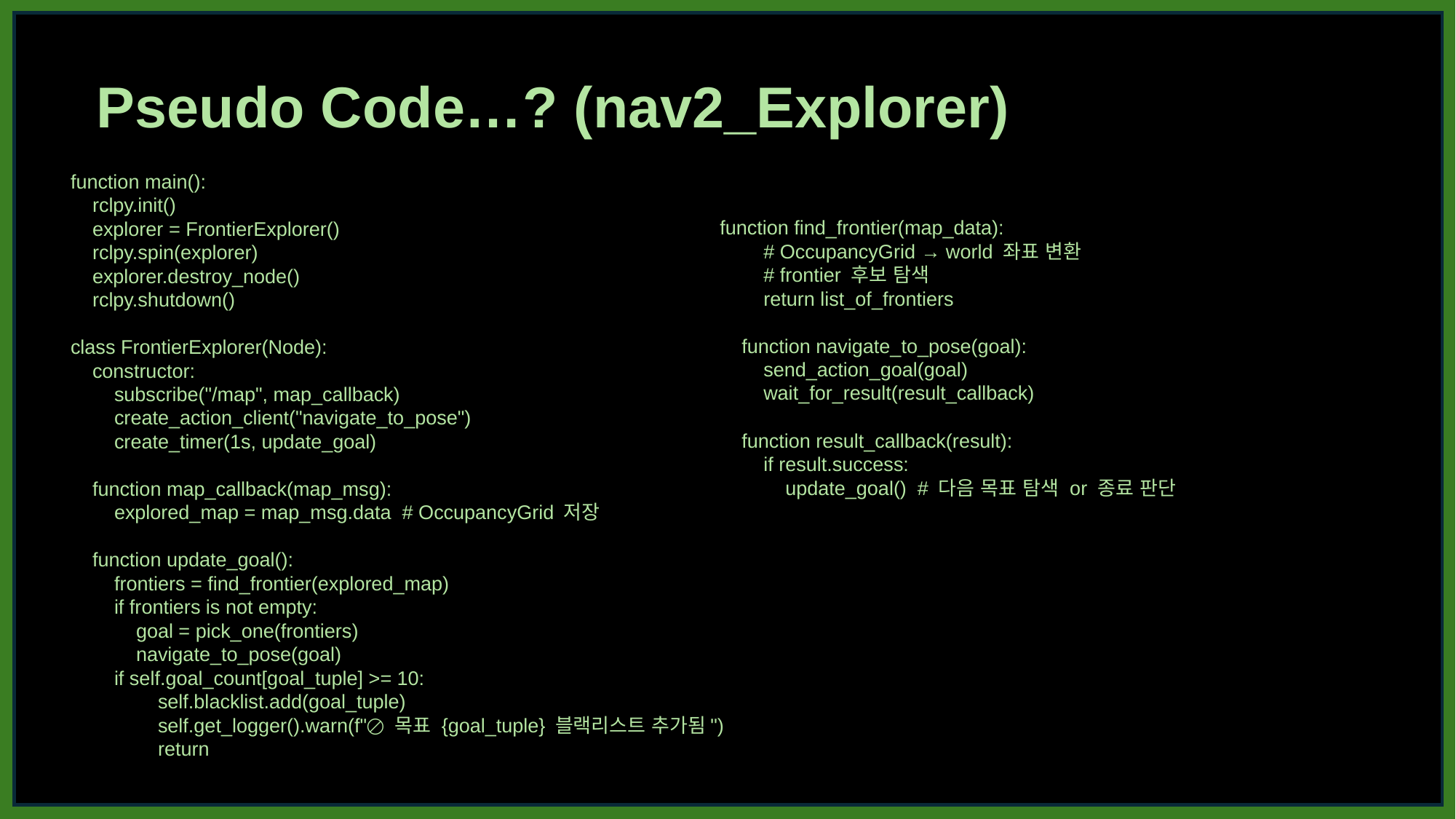

Pseudo Code…? (nav2_Explorer)

function main():
    rclpy.init()
    explorer = FrontierExplorer()
    rclpy.spin(explorer)
    explorer.destroy_node()
    rclpy.shutdown()

class FrontierExplorer(Node):
    constructor:
        subscribe("/map", map_callback)
        create_action_client("navigate_to_pose")
        create_timer(1s, update_goal)

    function map_callback(map_msg):
        explored_map = map_msg.data  # OccupancyGrid 저장

    function update_goal():
        frontiers = find_frontier(explored_map)
        if frontiers is not empty:
            goal = pick_one(frontiers)
            navigate_to_pose(goal)
        if self.goal_count[goal_tuple] >= 10:
                self.blacklist.add(goal_tuple)
                self.get_logger().warn(f"🚫 목표 {goal_tuple} 블랙리스트 추가됨")
                return

function find_frontier(map_data):
        # OccupancyGrid → world 좌표 변환
        # frontier 후보 탐색
        return list_of_frontiers

    function navigate_to_pose(goal):
        send_action_goal(goal)
        wait_for_result(result_callback)

    function result_callback(result):
        if result.success:
            update_goal()  # 다음 목표 탐색 or 종료 판단